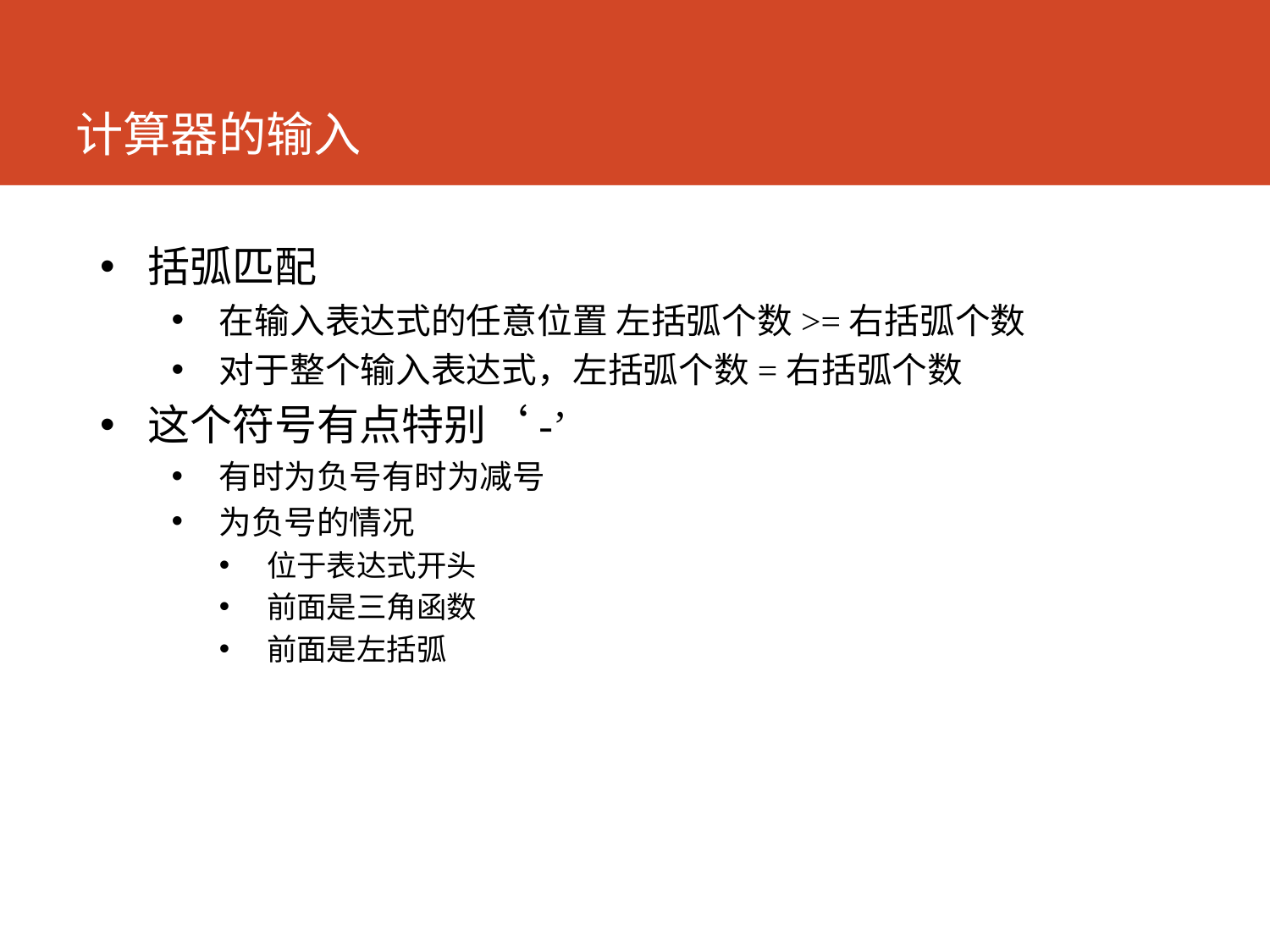

# 计算器的输入
括弧匹配
在输入表达式的任意位置 左括弧个数>=右括弧个数
对于整个输入表达式，左括弧个数=右括弧个数
这个符号有点特别‘-’
有时为负号有时为减号
为负号的情况
位于表达式开头
前面是三角函数
前面是左括弧